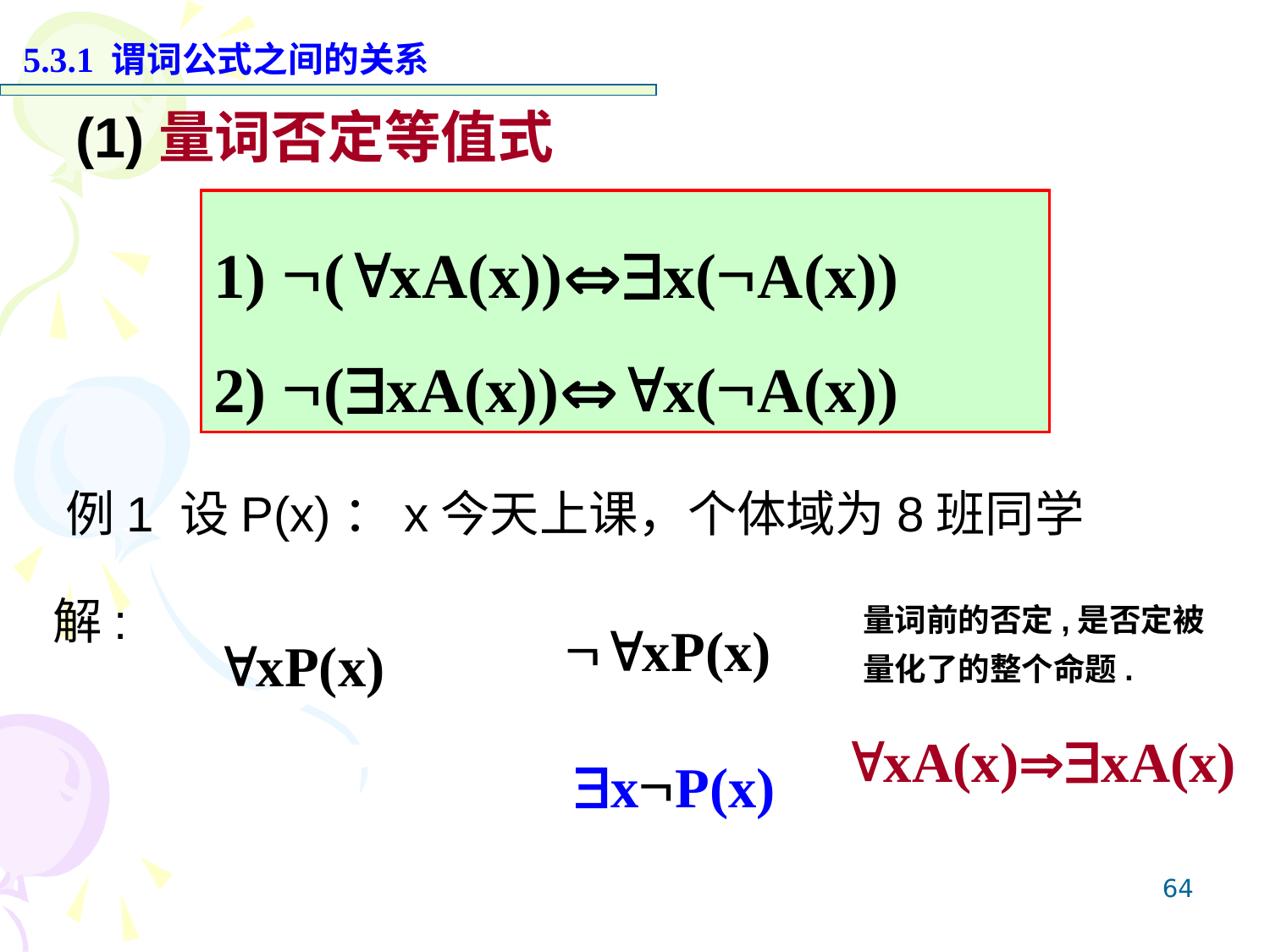

5.3.1 谓词公式之间的关系

(1)量词否定等值式
1) ¬(∀xA(x))⇔∃x(¬A(x))
2) ¬(∃xA(x))⇔∀x(¬A(x))
例1 设P(x)：x今天上课，个体域为8班同学
量词前的否定,是否定被
量化了的整个命题.
解:
¬∀xP(x)
∀xP(x)
∀xA(x)⇒∃xA(x)
∃x¬P(x)
64